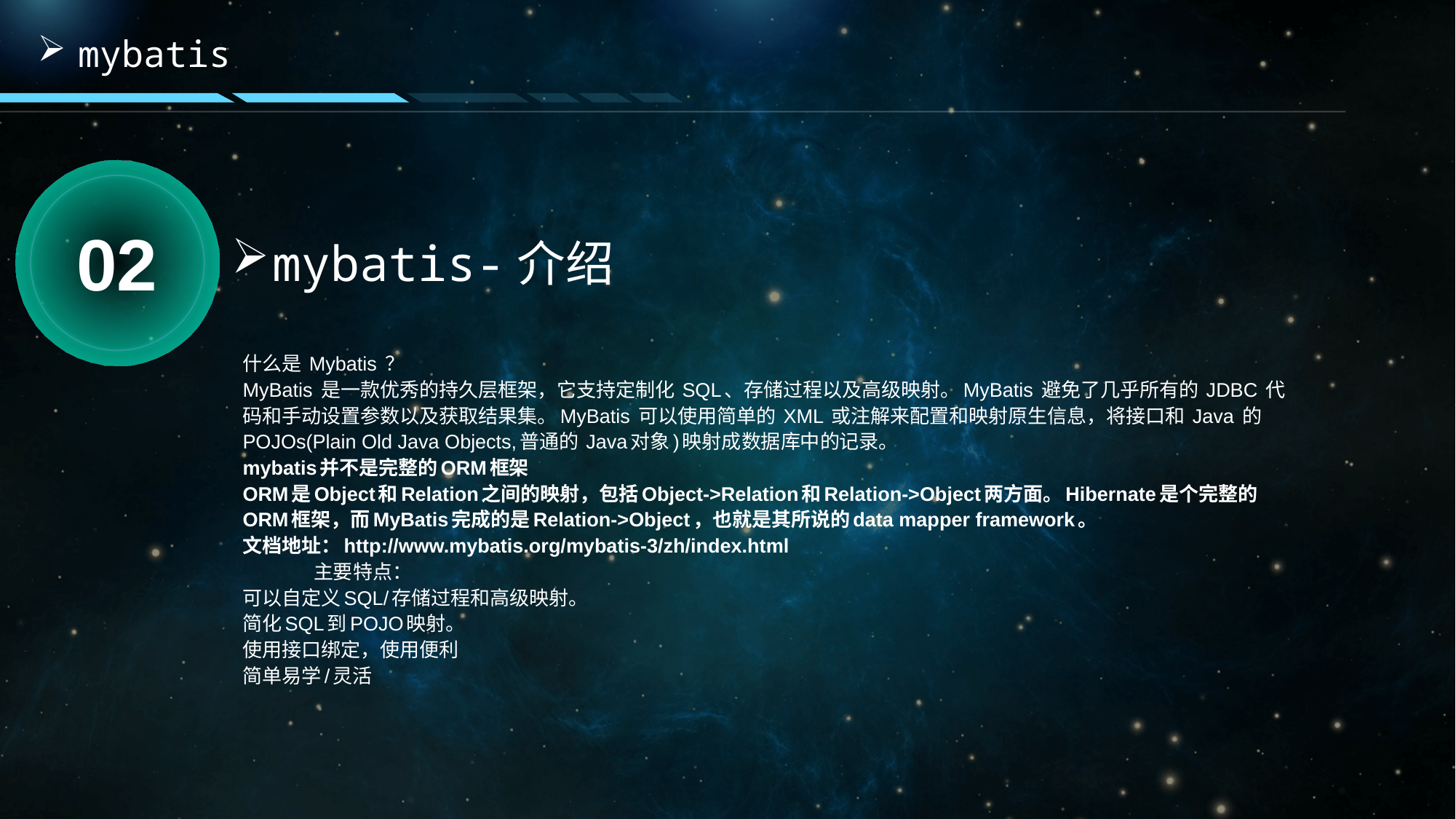

mybatis

02
mybatis-介绍
什么是 Mybatis ？
MyBatis 是一款优秀的持久层框架，它支持定制化 SQL、存储过程以及高级映射。MyBatis 避免了几乎所有的 JDBC 代码和手动设置参数以及获取结果集。MyBatis 可以使用简单的 XML 或注解来配置和映射原生信息，将接口和 Java 的 POJOs(Plain Old Java Objects,普通的 Java对象)映射成数据库中的记录。
mybatis并不是完整的ORM框架
ORM是Object和Relation之间的映射，包括Object->Relation和Relation->Object两方面。Hibernate是个完整的ORM框架，而MyBatis完成的是Relation->Object，也就是其所说的data mapper framework。
文档地址：http://www.mybatis.org/mybatis-3/zh/index.html
	主要特点：
可以自定义SQL/存储过程和高级映射。
简化SQL到POJO映射。
使用接口绑定，使用便利
简单易学/灵活